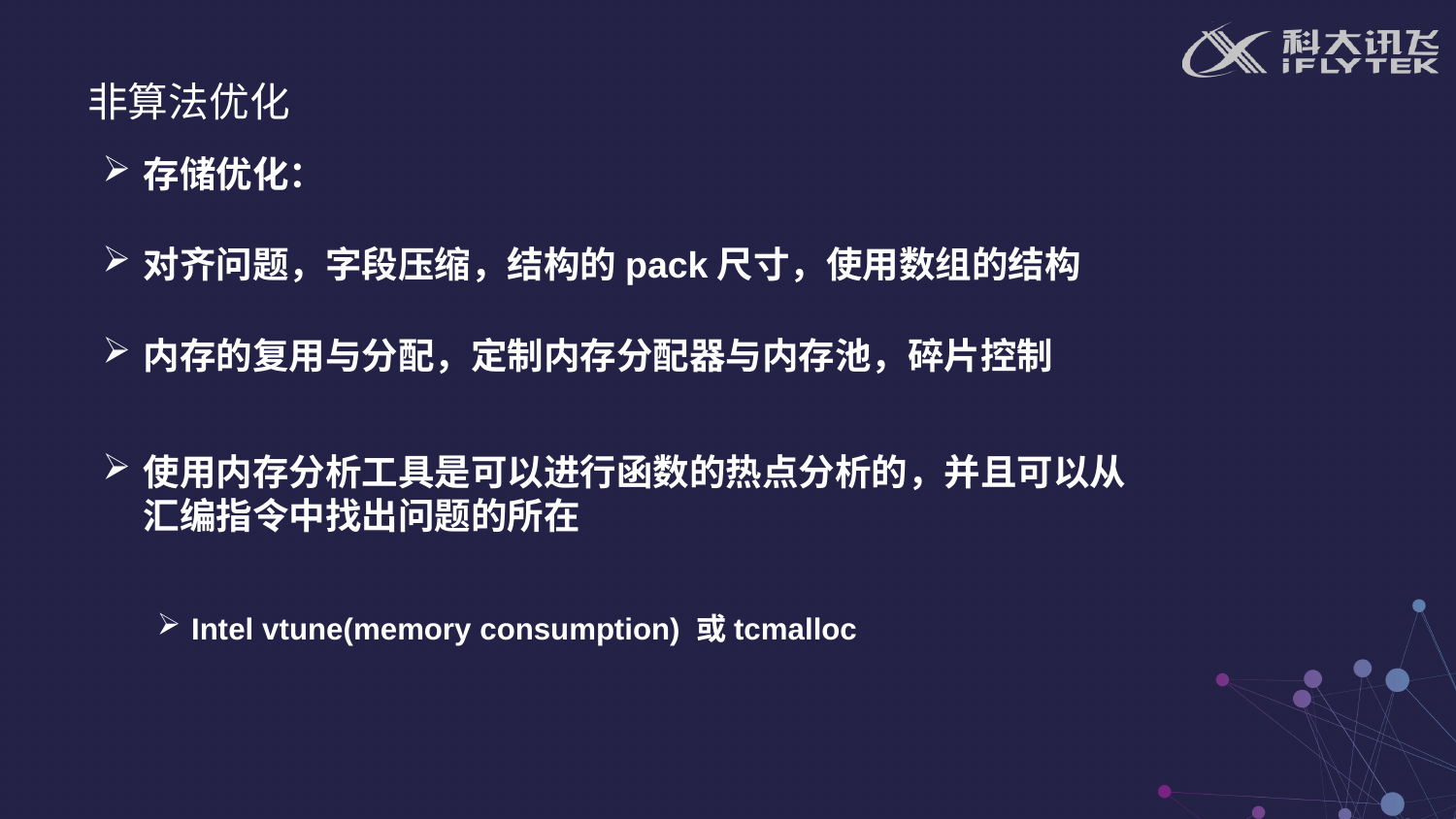

非算法优化
存储优化：
对齐问题，字段压缩，结构的pack尺寸，使用数组的结构
内存的复用与分配，定制内存分配器与内存池，碎片控制
使用内存分析工具是可以进行函数的热点分析的，并且可以从汇编指令中找出问题的所在
Intel vtune(memory consumption) 或tcmalloc